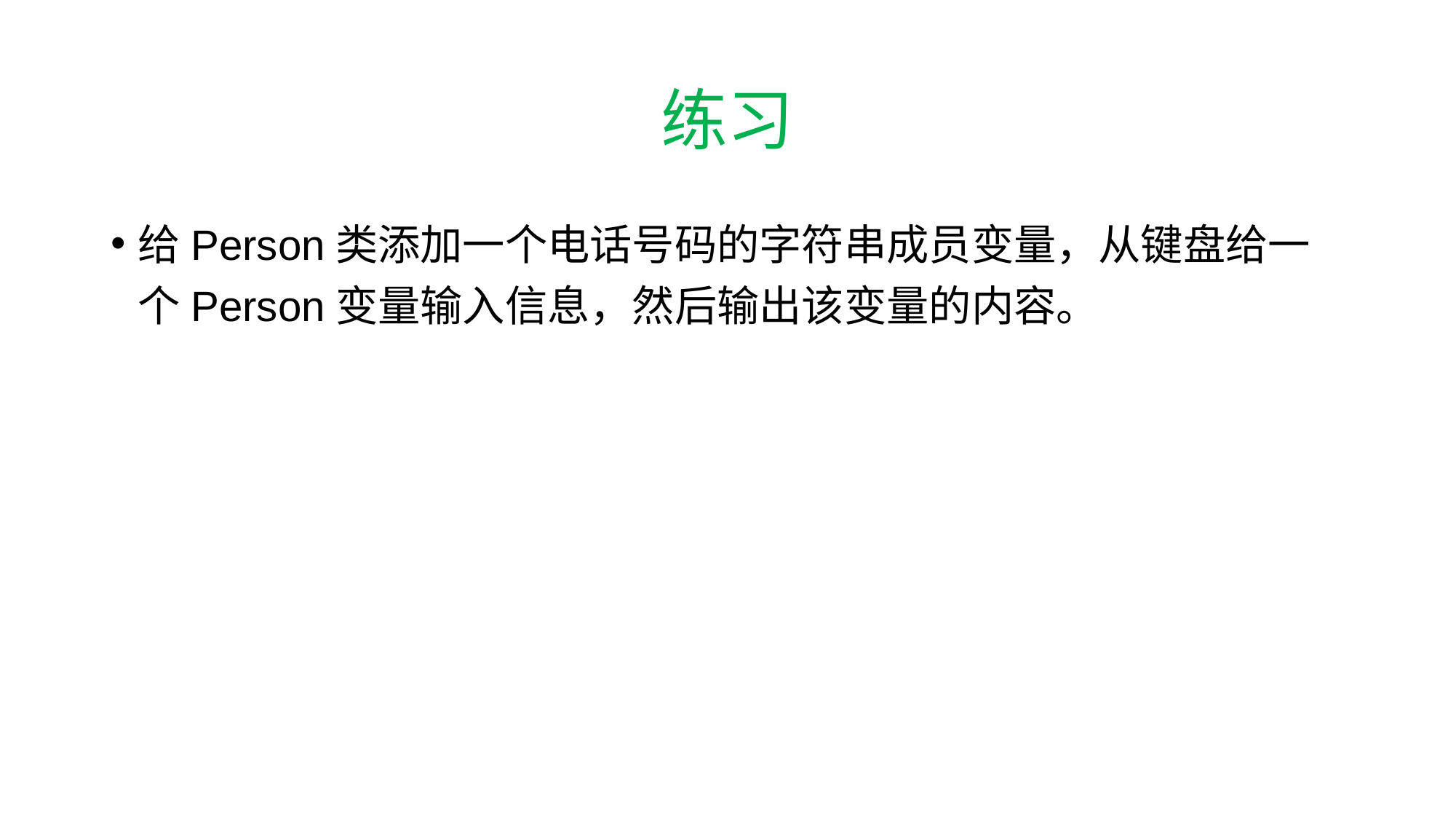

# 练习
给Person类添加一个电话号码的字符串成员变量，从键盘给一个Person变量输入信息，然后输出该变量的内容。